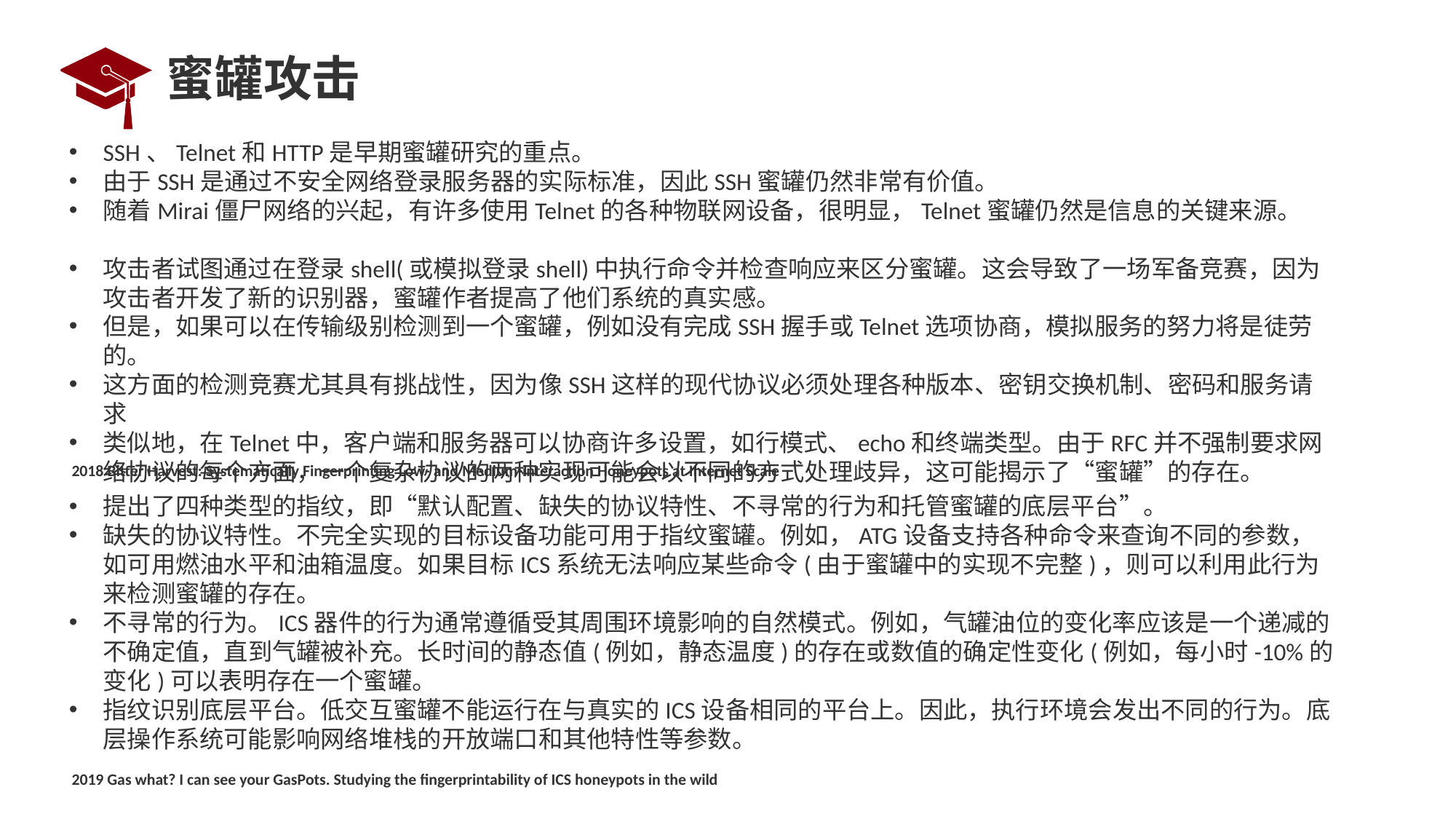

# 蜜罐攻击
SSH、Telnet和HTTP是早期蜜罐研究的重点。
由于SSH是通过不安全网络登录服务器的实际标准，因此SSH蜜罐仍然非常有价值。
随着Mirai僵尸网络的兴起，有许多使用Telnet的各种物联网设备，很明显，Telnet蜜罐仍然是信息的关键来源。

攻击者试图通过在登录shell(或模拟登录shell)中执行命令并检查响应来区分蜜罐。这会导致了一场军备竞赛，因为攻击者开发了新的识别器，蜜罐作者提高了他们系统的真实感。
但是，如果可以在传输级别检测到一个蜜罐，例如没有完成SSH握手或Telnet选项协商，模拟服务的努力将是徒劳的。
这方面的检测竞赛尤其具有挑战性，因为像SSH这样的现代协议必须处理各种版本、密钥交换机制、密码和服务请求
类似地，在Telnet中，客户端和服务器可以协商许多设置，如行模式、echo和终端类型。由于RFC并不强制要求网络协议的每个方面，一个复杂协议的两种实现可能会以不同的方式处理歧异，这可能揭示了“蜜罐”的存在。
2018 Bitter Harvest: Systematically Fingerprinting Low- and Medium-interaction Honeypots at Internet Scale
提出了四种类型的指纹，即“默认配置、缺失的协议特性、不寻常的行为和托管蜜罐的底层平台”。
缺失的协议特性。不完全实现的目标设备功能可用于指纹蜜罐。例如，ATG设备支持各种命令来查询不同的参数，如可用燃油水平和油箱温度。如果目标ICS系统无法响应某些命令(由于蜜罐中的实现不完整)，则可以利用此行为来检测蜜罐的存在。
不寻常的行为。ICS器件的行为通常遵循受其周围环境影响的自然模式。例如，气罐油位的变化率应该是一个递减的不确定值，直到气罐被补充。长时间的静态值(例如，静态温度)的存在或数值的确定性变化(例如，每小时-10%的变化)可以表明存在一个蜜罐。
指纹识别底层平台。低交互蜜罐不能运行在与真实的ICS设备相同的平台上。因此，执行环境会发出不同的行为。底层操作系统可能影响网络堆栈的开放端口和其他特性等参数。

2019 Gas what? I can see your GasPots. Studying the fingerprintability of ICS honeypots in the wild